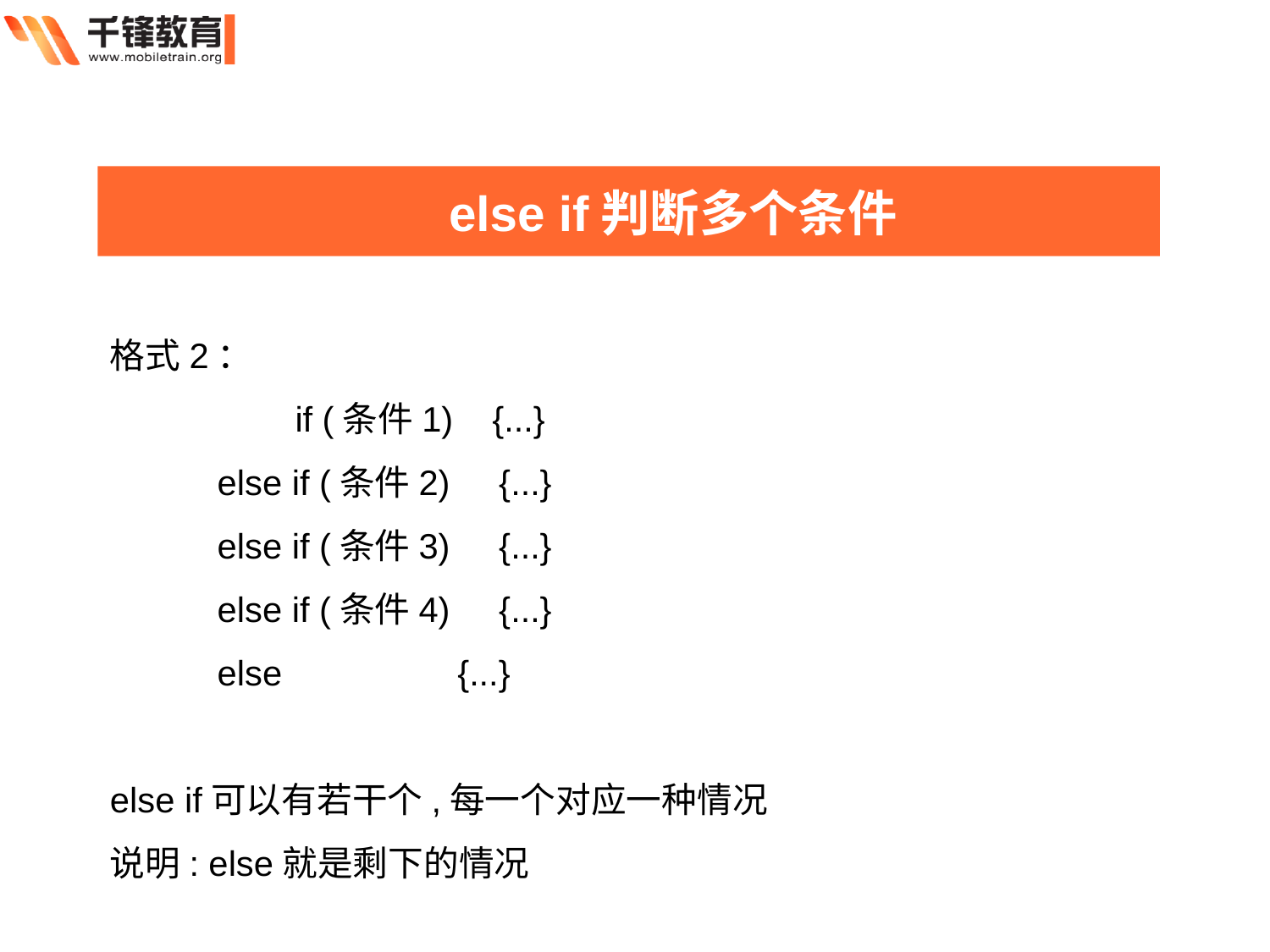

else if判断多个条件
格式2：
                   if (条件1)    {...}
           else if (条件2)     {...}
           else if (条件3)     {...}
           else if (条件4)     {...}
           else                  {...}

else if可以有若干个,每一个对应一种情况
说明: else就是剩下的情况